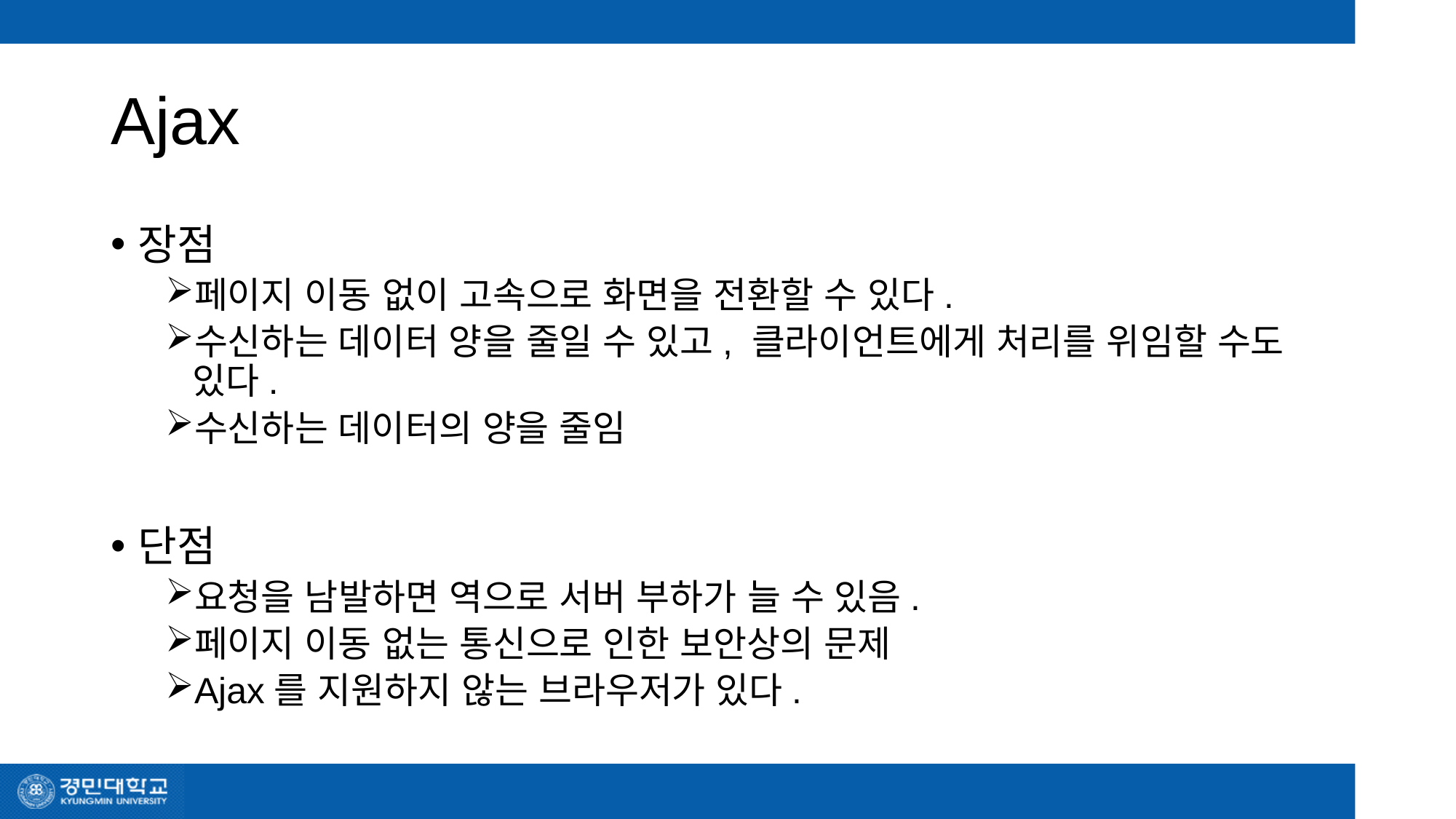

# Ajax
장점
페이지 이동 없이 고속으로 화면을 전환할 수 있다.
수신하는 데이터 양을 줄일 수 있고, 클라이언트에게 처리를 위임할 수도 있다.
수신하는 데이터의 양을 줄임

단점
요청을 남발하면 역으로 서버 부하가 늘 수 있음.
페이지 이동 없는 통신으로 인한 보안상의 문제
Ajax를 지원하지 않는 브라우저가 있다.